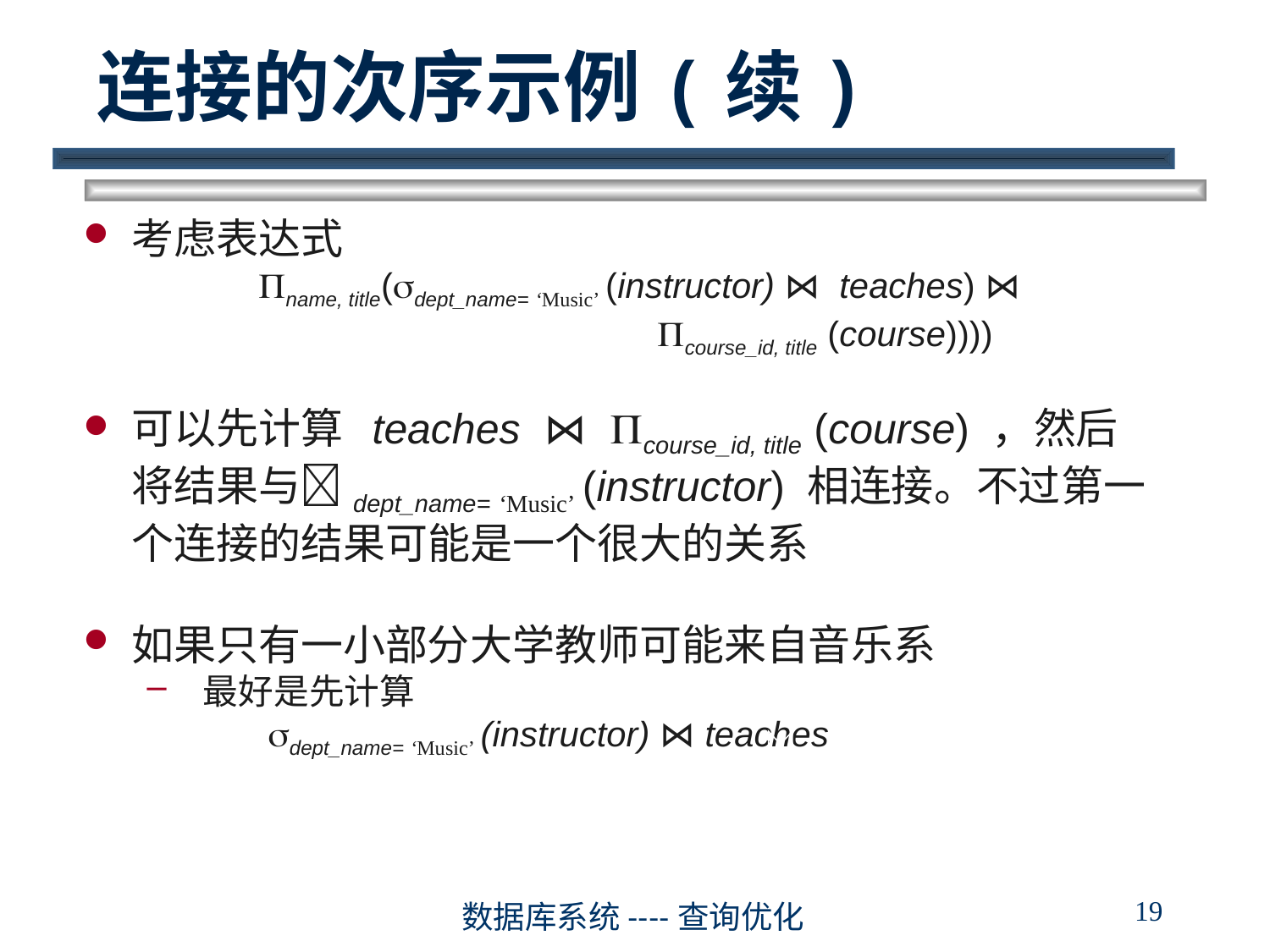

# 连接的次序示例(续)
考虑表达式
		Πname, title(σdept_name= ‘Music’ (instructor) ⋈  teaches) ⋈
                                                      Πcourse_id, title (course))))

可以先计算  teaches  ⋈  Πcourse_id, title (course) ，然后将结果与σdept_name= ‘Music’ (instructor) 相连接。不过第一个连接的结果可能是一个很大的关系

如果只有一小部分大学教师可能来自音乐系
 最好是先计算
		 σdept_name= ‘Music’ (instructor) ⋈ teaches

19
数据库系统----查询优化